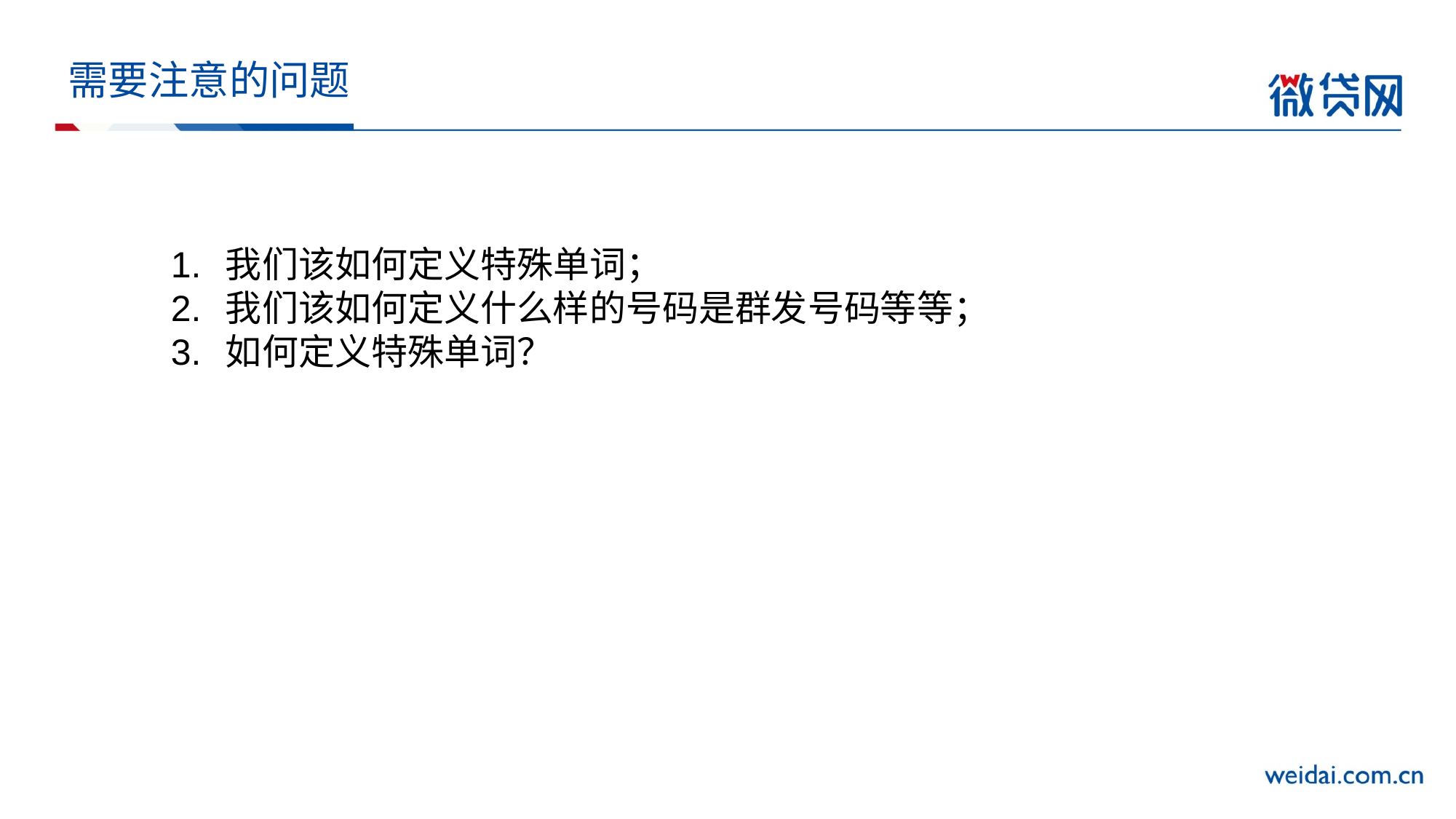

# 需要注意的问题
我们该如何定义特殊单词；
我们该如何定义什么样的号码是群发号码等等；
如何定义特殊单词？